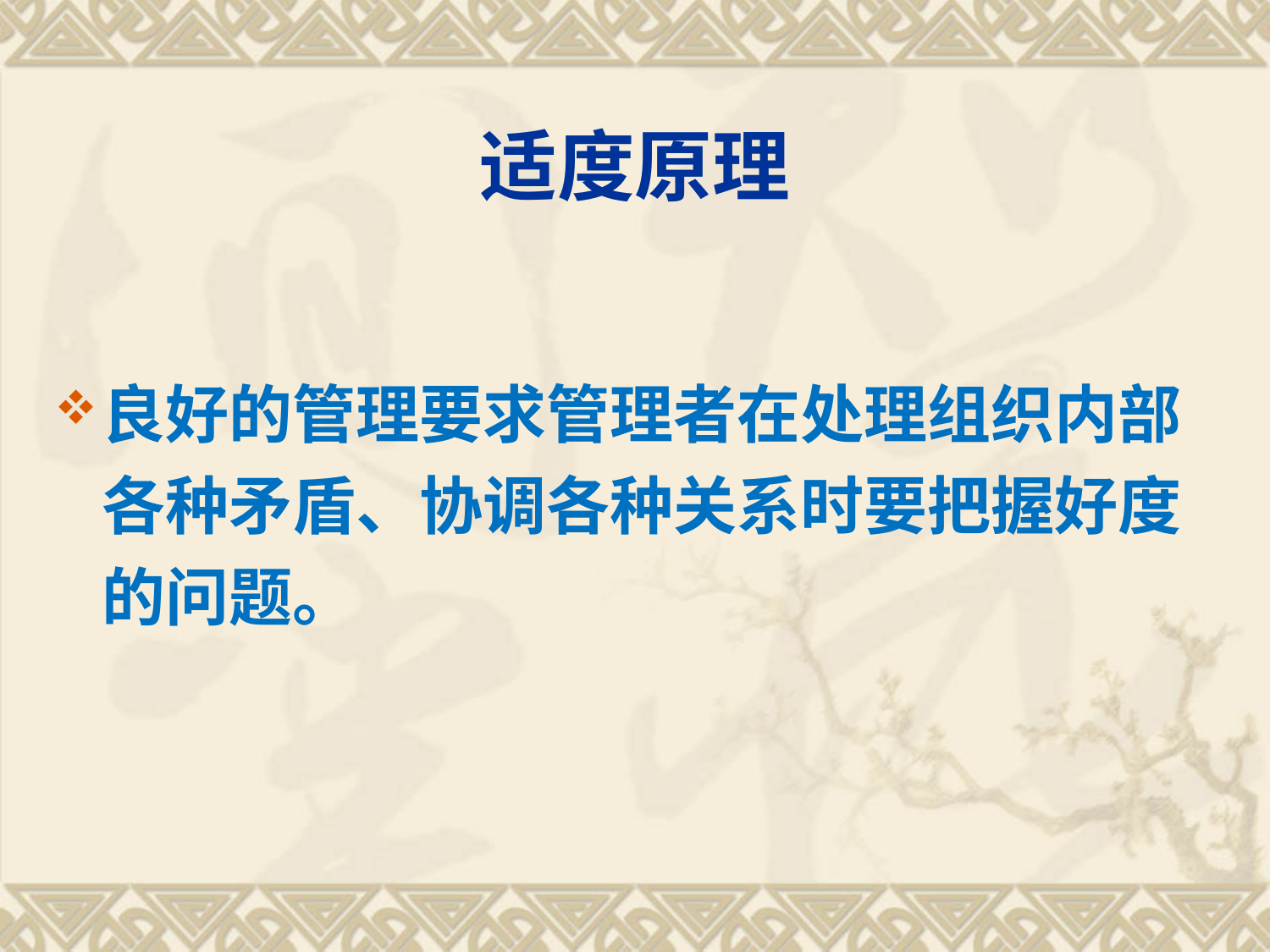

# 适度原理

良好的管理要求管理者在处理组织内部各种矛盾、协调各种关系时要把握好度的问题。